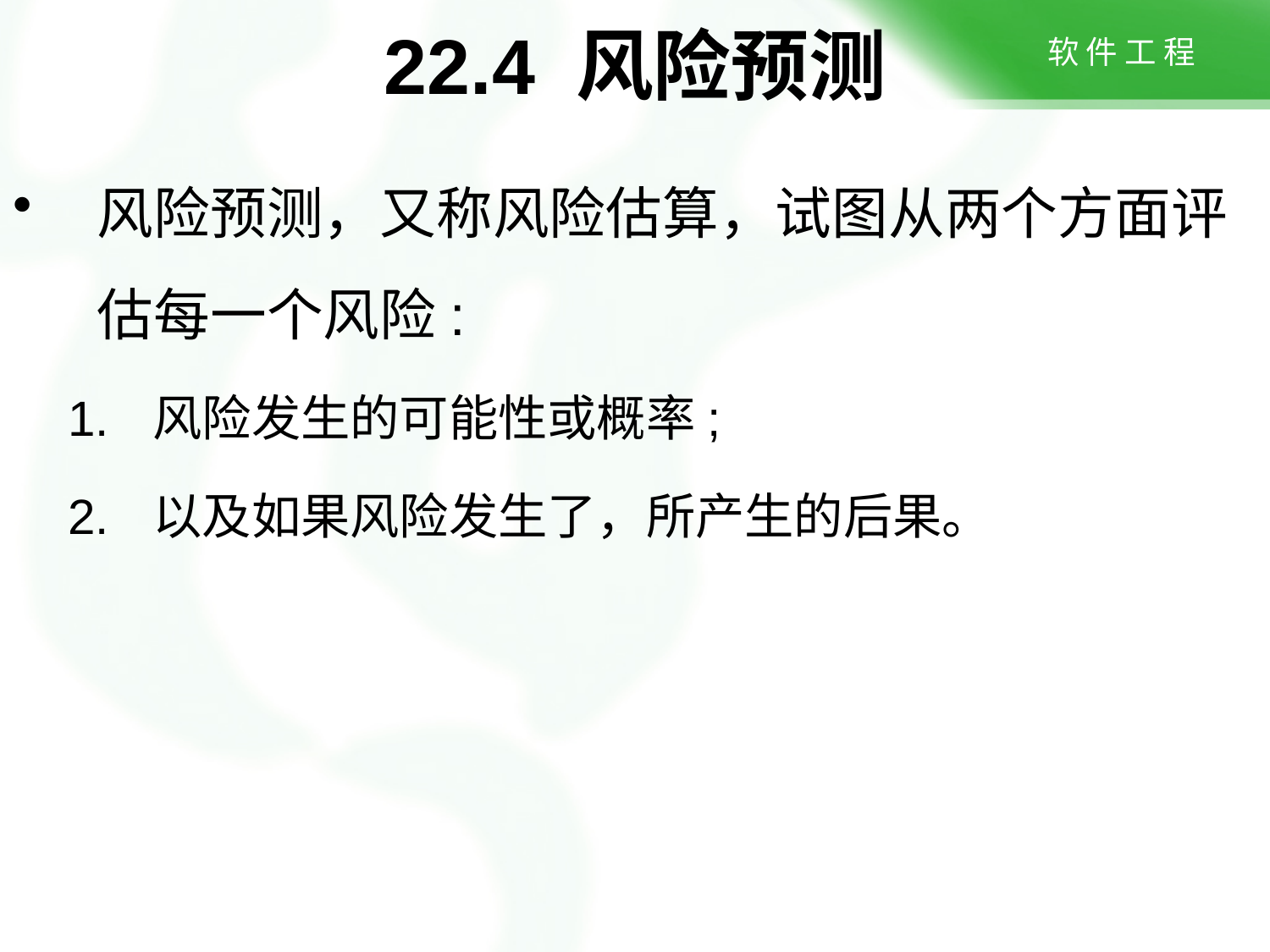

# 22.4 风险预测
风险预测，又称风险估算，试图从两个方面评估每一个风险:
风险发生的可能性或概率;
以及如果风险发生了，所产生的后果。